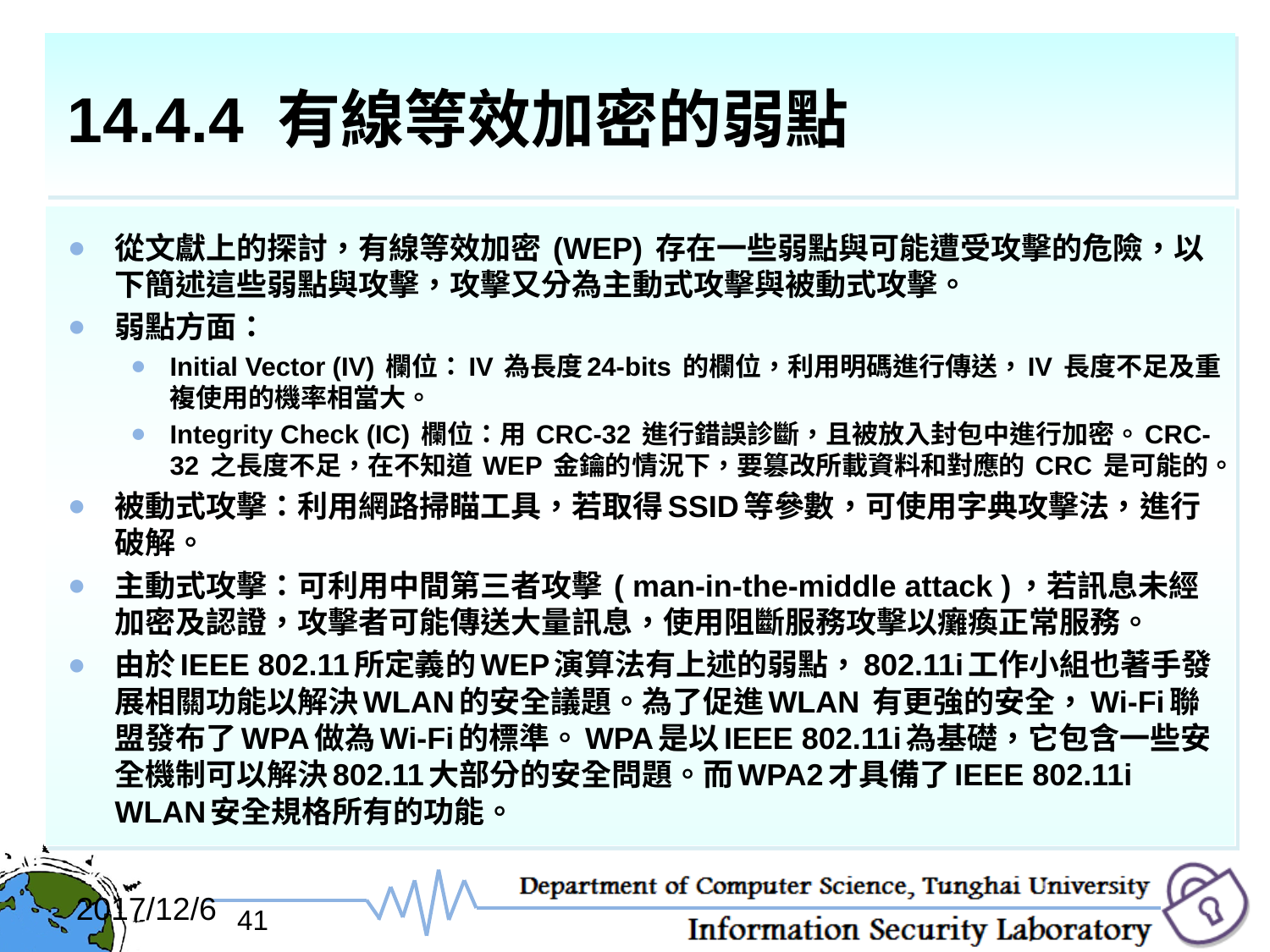

# 14.4.4 有線等效加密的弱點
從文獻上的探討，有線等效加密 (WEP) 存在一些弱點與可能遭受攻擊的危險，以下簡述這些弱點與攻擊，攻擊又分為主動式攻擊與被動式攻擊。
弱點方面：
Initial Vector (IV) 欄位：IV 為長度24-bits 的欄位，利用明碼進行傳送，IV 長度不足及重複使用的機率相當大。
Integrity Check (IC) 欄位：用 CRC-32 進行錯誤診斷，且被放入封包中進行加密。CRC-32 之長度不足，在不知道 WEP 金鑰的情況下，要篡改所載資料和對應的 CRC 是可能的。
被動式攻擊：利用網路掃瞄工具，若取得SSID等參數，可使用字典攻擊法，進行破解。
主動式攻擊：可利用中間第三者攻擊 ( man-in-the-middle attack )，若訊息未經加密及認證，攻擊者可能傳送大量訊息，使用阻斷服務攻擊以癱瘓正常服務。
由於IEEE 802.11所定義的WEP演算法有上述的弱點，802.11i工作小組也著手發展相關功能以解決WLAN的安全議題。為了促進WLAN 有更強的安全，Wi-Fi聯盟發布了WPA做為Wi-Fi的標準。WPA是以IEEE 802.11i為基礎，它包含一些安全機制可以解決802.11大部分的安全問題。而WPA2才具備了IEEE 802.11i WLAN安全規格所有的功能。
2017/12/6
41